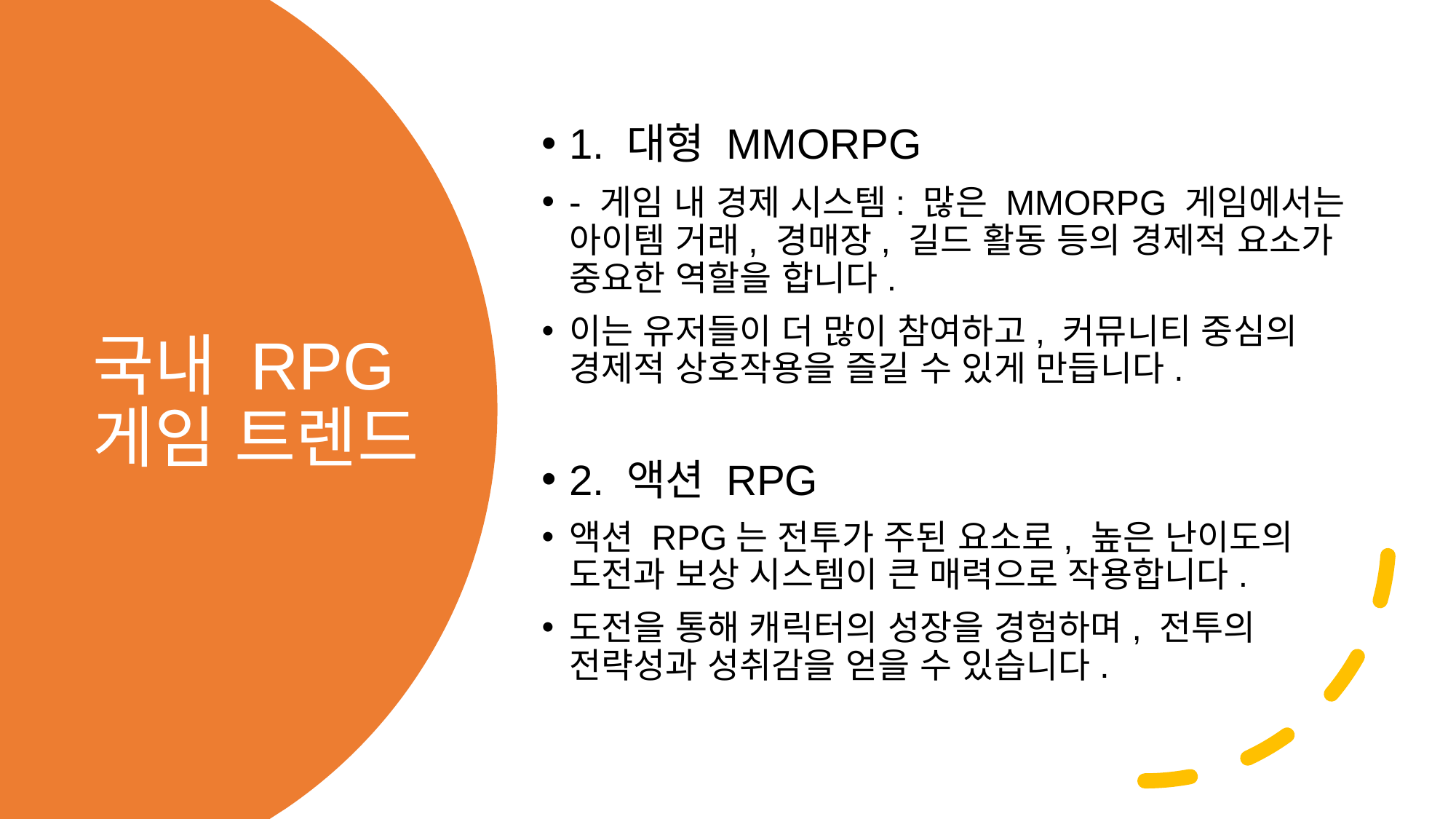

1. 대형 MMORPG
- 게임 내 경제 시스템: 많은 MMORPG 게임에서는 아이템 거래, 경매장, 길드 활동 등의 경제적 요소가 중요한 역할을 합니다.
이는 유저들이 더 많이 참여하고, 커뮤니티 중심의 경제적 상호작용을 즐길 수 있게 만듭니다.

2. 액션 RPG
액션 RPG는 전투가 주된 요소로, 높은 난이도의    도전과 보상 시스템이 큰 매력으로 작용합니다.
도전을 통해 캐릭터의 성장을 경험하며, 전투의    전략성과 성취감을 얻을 수 있습니다.
# 국내 RPG 게임 트렌드